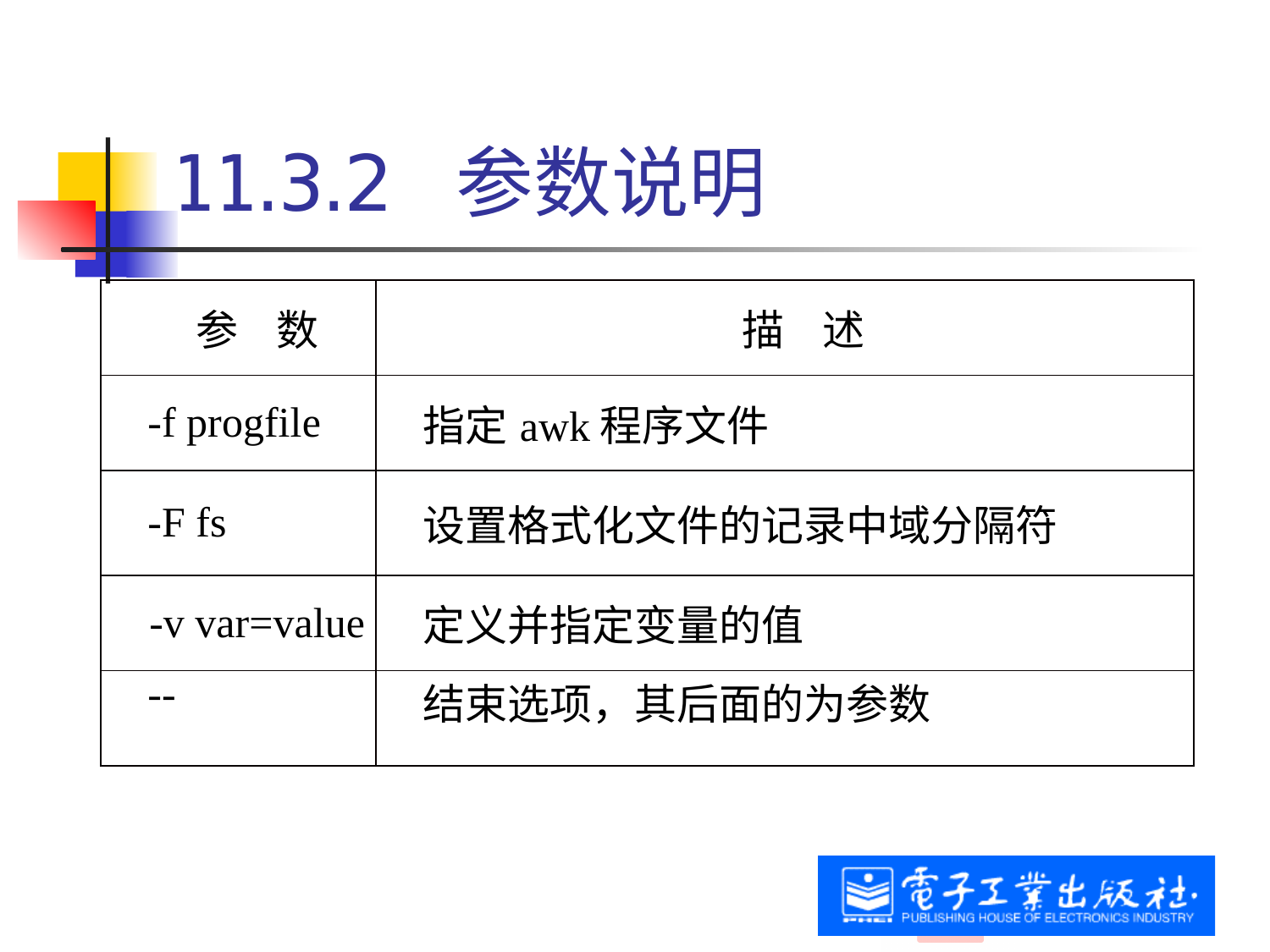

# 11.3.2  参数说明
| 参 数 | 描 述 |
| --- | --- |
| -f progfile | 指定awk程序文件 |
| -F fs | 设置格式化文件的记录中域分隔符 |
| -v var=value | 定义并指定变量的值 |
| -- | 结束选项，其后面的为参数 |